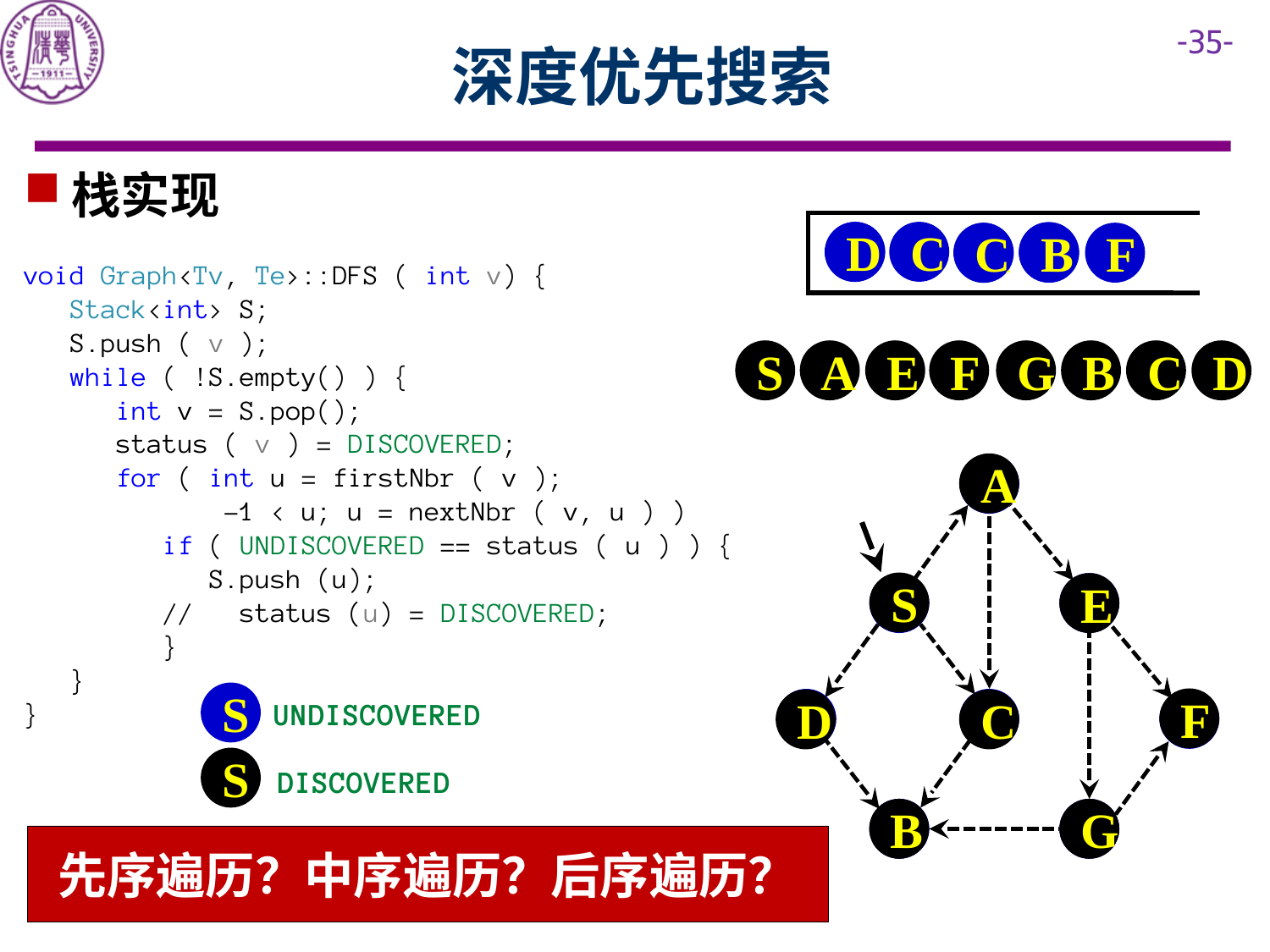

# 深度优先搜索
栈实现

D
C
S
G
C
E
B
F
A
void Graph<Tv, Te>::DFS ( int v) {
   Stack<int> S;
   S.push ( v );
   while ( !S.empty() ) {
      int v = S.pop();
      status ( v ) = DISCOVERED;
      for ( int u = firstNbr ( v );
             -1 < u; u = nextNbr ( v, u ) )
         if ( UNDISCOVERED == status ( u ) ) {
            S.push (u);
         //   status (u) = DISCOVERED;
         }
   }
}
S
A
E
F
G
B
C
D
A
A
S
E
S
E
S
UNDISCOVERED
F
D
F
C
D
C
S
DISCOVERED
B
B
G
G
先序遍历？中序遍历？后序遍历？